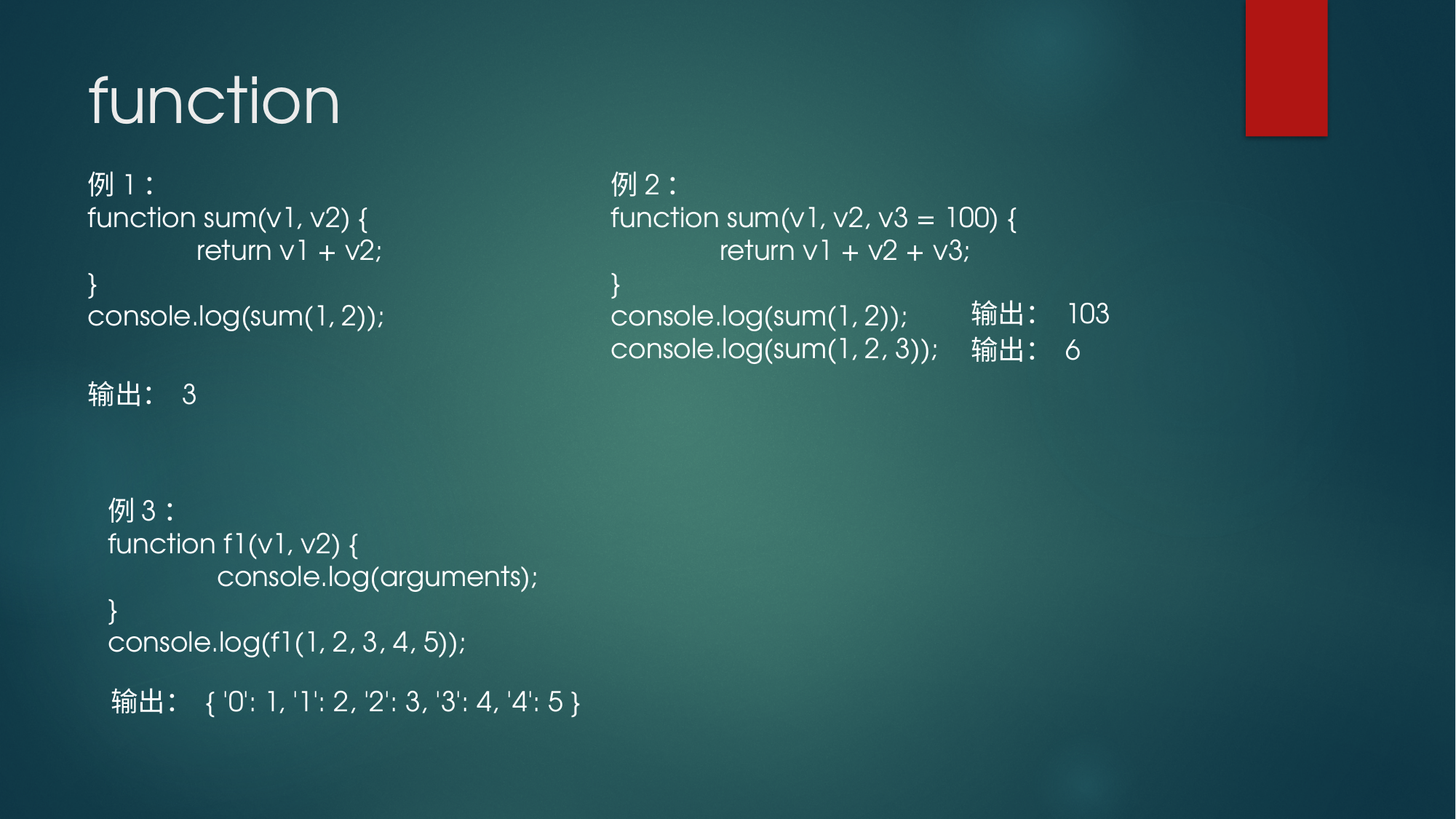

# function
例1：
function sum(v1, v2) {
	return v1 + v2;
}
console.log(sum(1, 2));

例2：
function sum(v1, v2, v3 = 100) {
	return v1 + v2 + v3;
}
console.log(sum(1, 2));
console.log(sum(1, 2, 3));

输出： 103
输出： 6
输出： 3
例3：
function f1(v1, v2) {
	console.log(arguments);
}
console.log(f1(1, 2, 3, 4, 5));
输出： { '0': 1, '1': 2, '2': 3, '3': 4, '4': 5 }